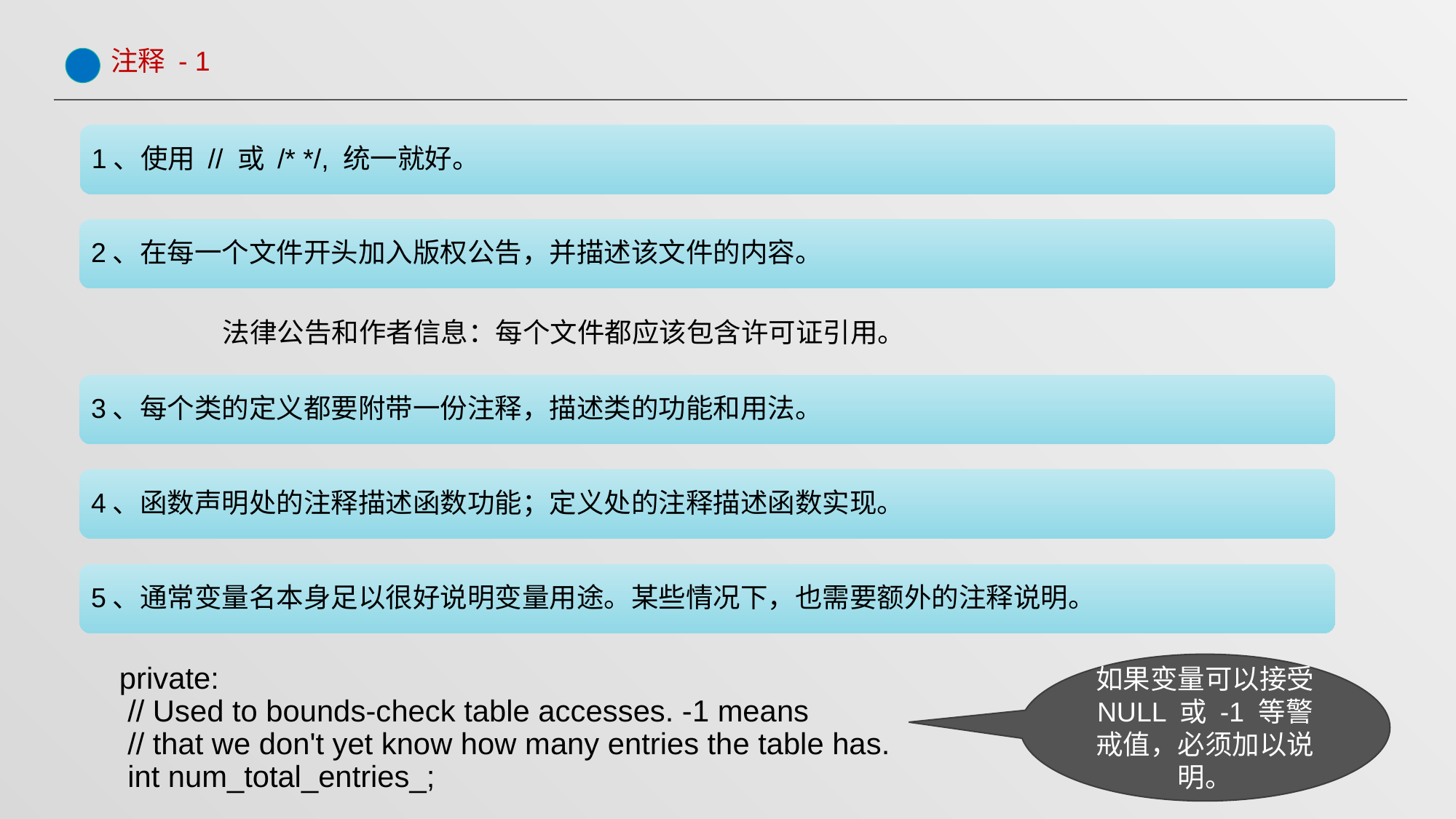

# 注释 - 1

1、使用 // 或 /* */, 统一就好。

2、在每一个文件开头加入版权公告，并描述该文件的内容。
法律公告和作者信息：每个文件都应该包含许可证引用。

3、每个类的定义都要附带一份注释，描述类的功能和用法。

4、函数声明处的注释描述函数功能；定义处的注释描述函数实现。

5、通常变量名本身足以很好说明变量用途。某些情况下，也需要额外的注释说明。
如果变量可以接受 NULL 或 -1 等警戒值，必须加以说明。
private:
 // Used to bounds-check table accesses. -1 means
 // that we don't yet know how many entries the table has.
 int num_total_entries_;